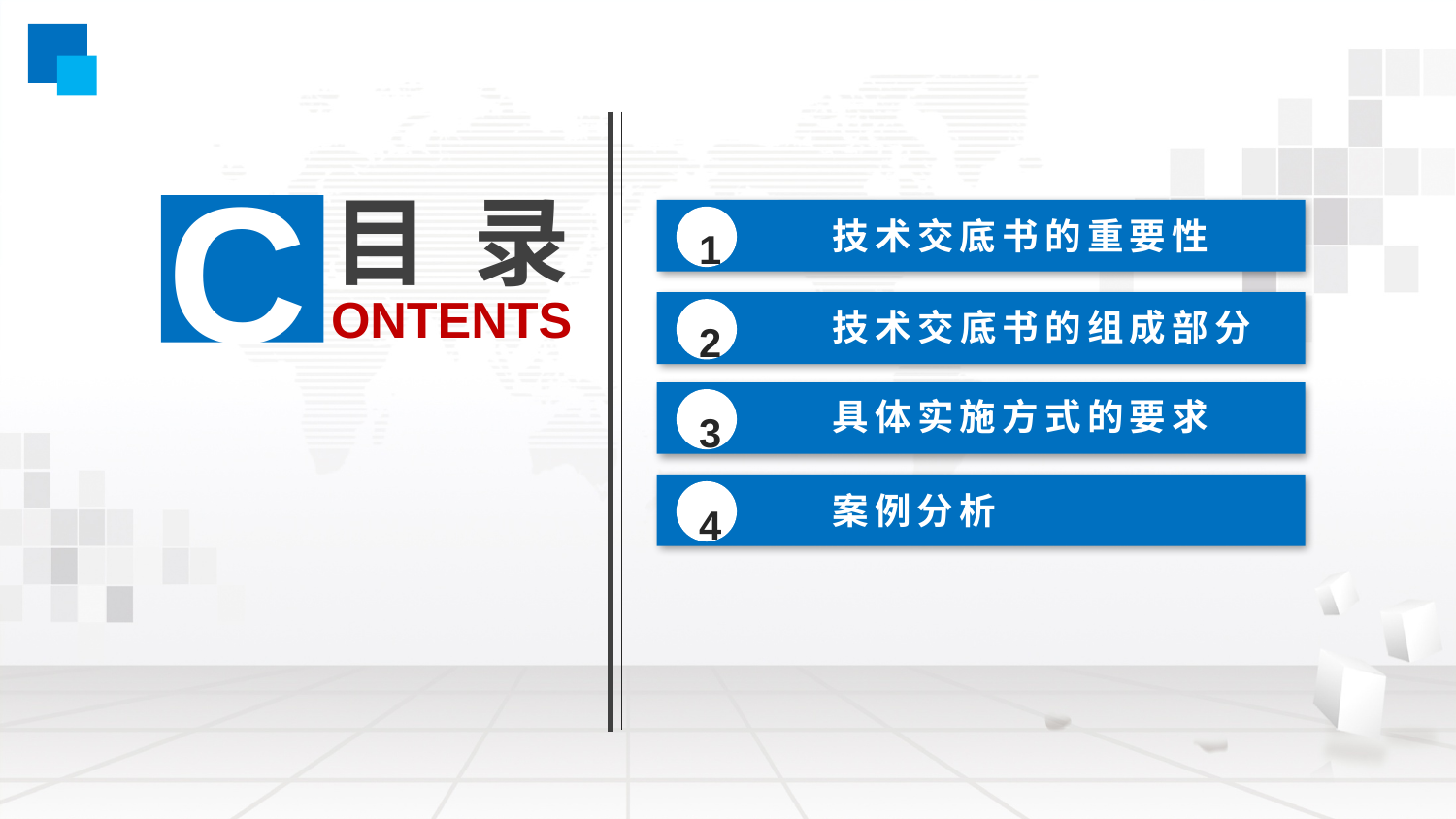

C
目  录

ONTENTS
1

技术交底书的重要性
2

技术交底书的组成部分

3

具体实施方式的要求

4

案例分析